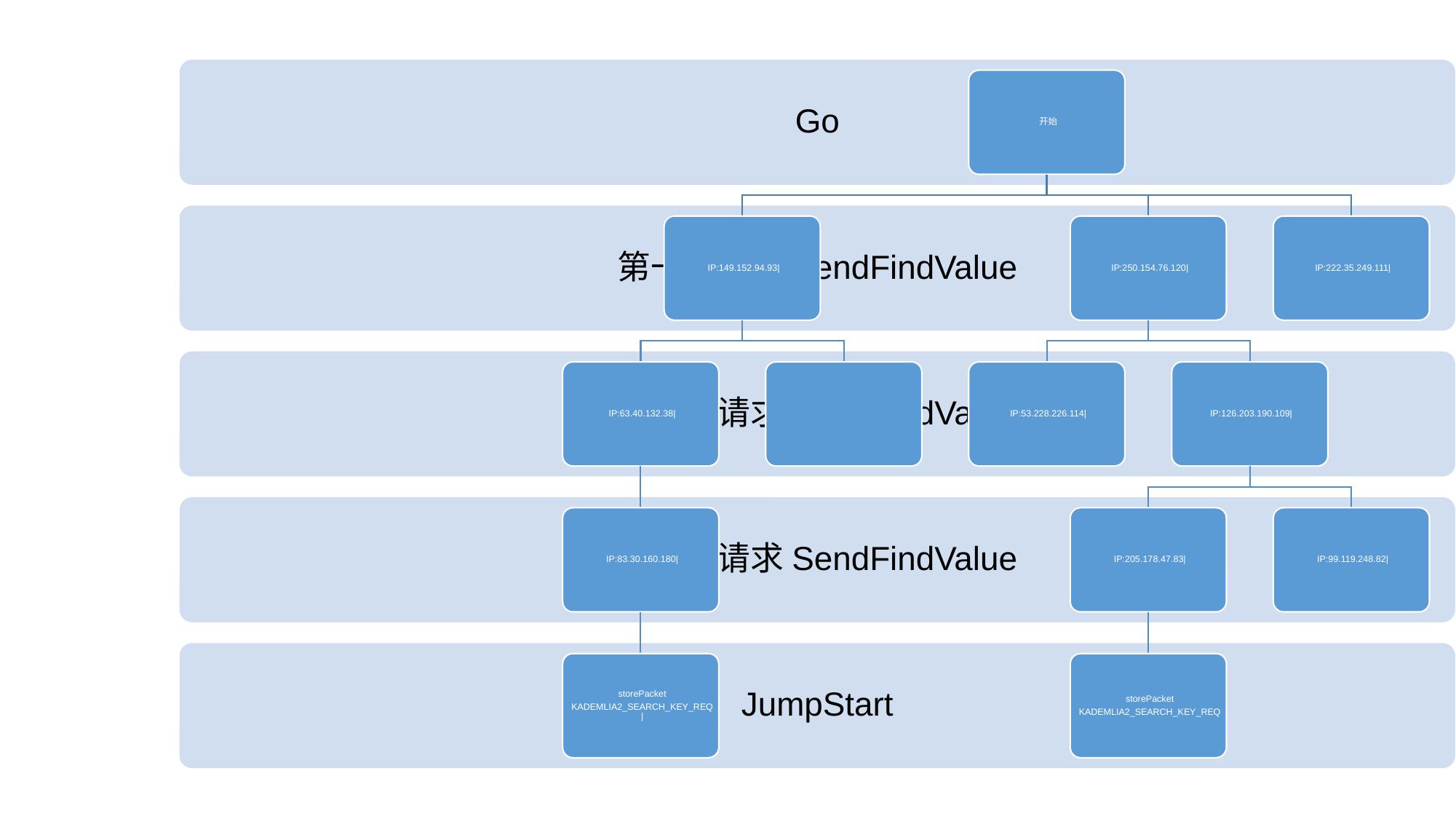

JumpStart
第三轮请求SendFindValue
第二轮请求SendFindValue
第一轮请求SendFindValue
Go
开始
IP:149.152.94.93|
IP:63.40.132.38|
IP:83.30.160.180|
storePacket
KADEMLIA2_SEARCH_KEY_REQ|

IP:250.154.76.120|
IP:53.228.226.114|
IP:126.203.190.109|
IP:205.178.47.83|
storePacket
KADEMLIA2_SEARCH_KEY_REQ
IP:99.119.248.82|
IP:222.35.249.111|